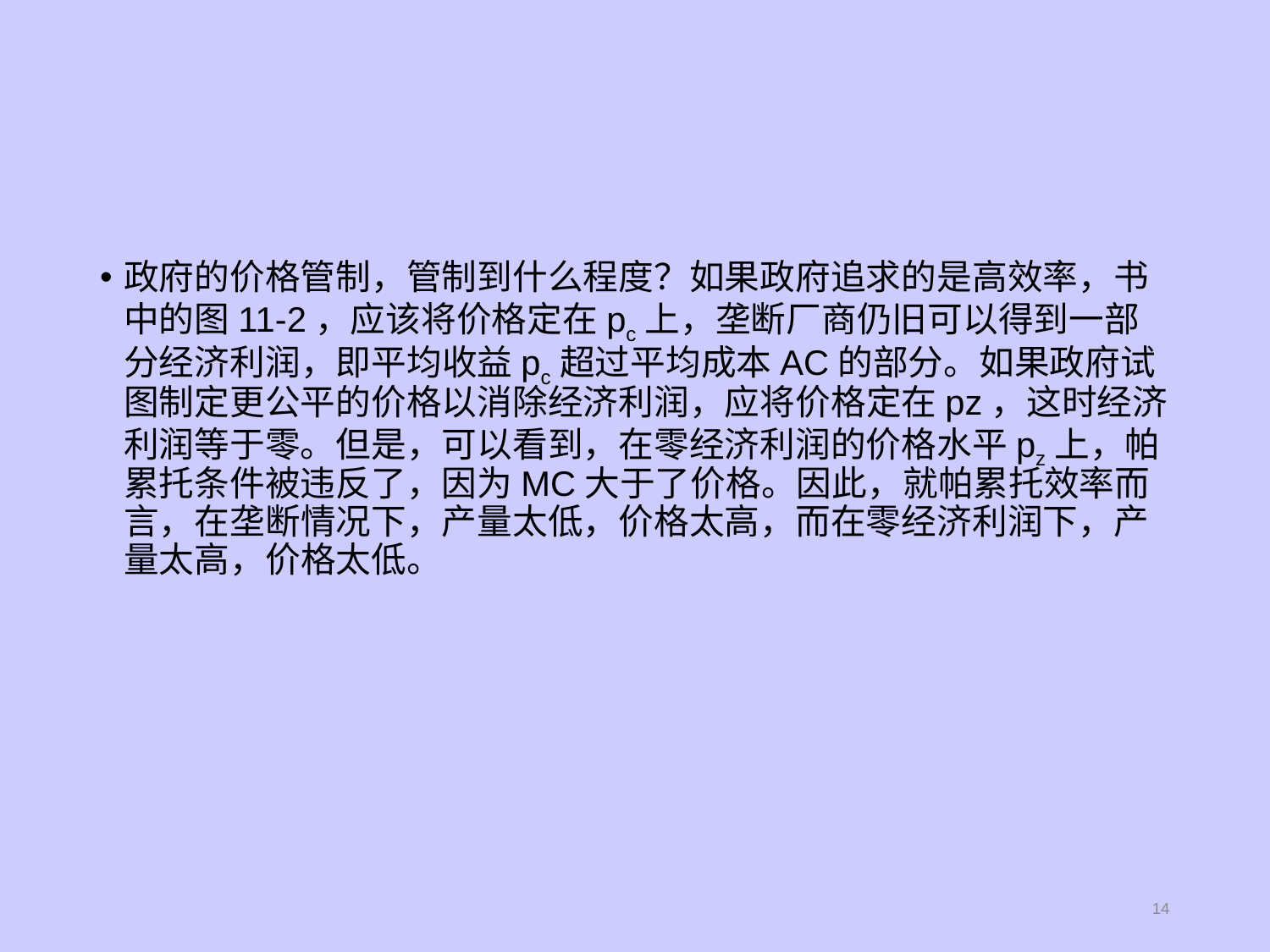

#
政府的价格管制，管制到什么程度？如果政府追求的是高效率，书中的图11-2，应该将价格定在pc上，垄断厂商仍旧可以得到一部分经济利润，即平均收益pc超过平均成本AC的部分。如果政府试图制定更公平的价格以消除经济利润，应将价格定在pz，这时经济利润等于零。但是，可以看到，在零经济利润的价格水平pz上，帕累托条件被违反了，因为MC大于了价格。因此，就帕累托效率而言，在垄断情况下，产量太低，价格太高，而在零经济利润下，产量太高，价格太低。
14